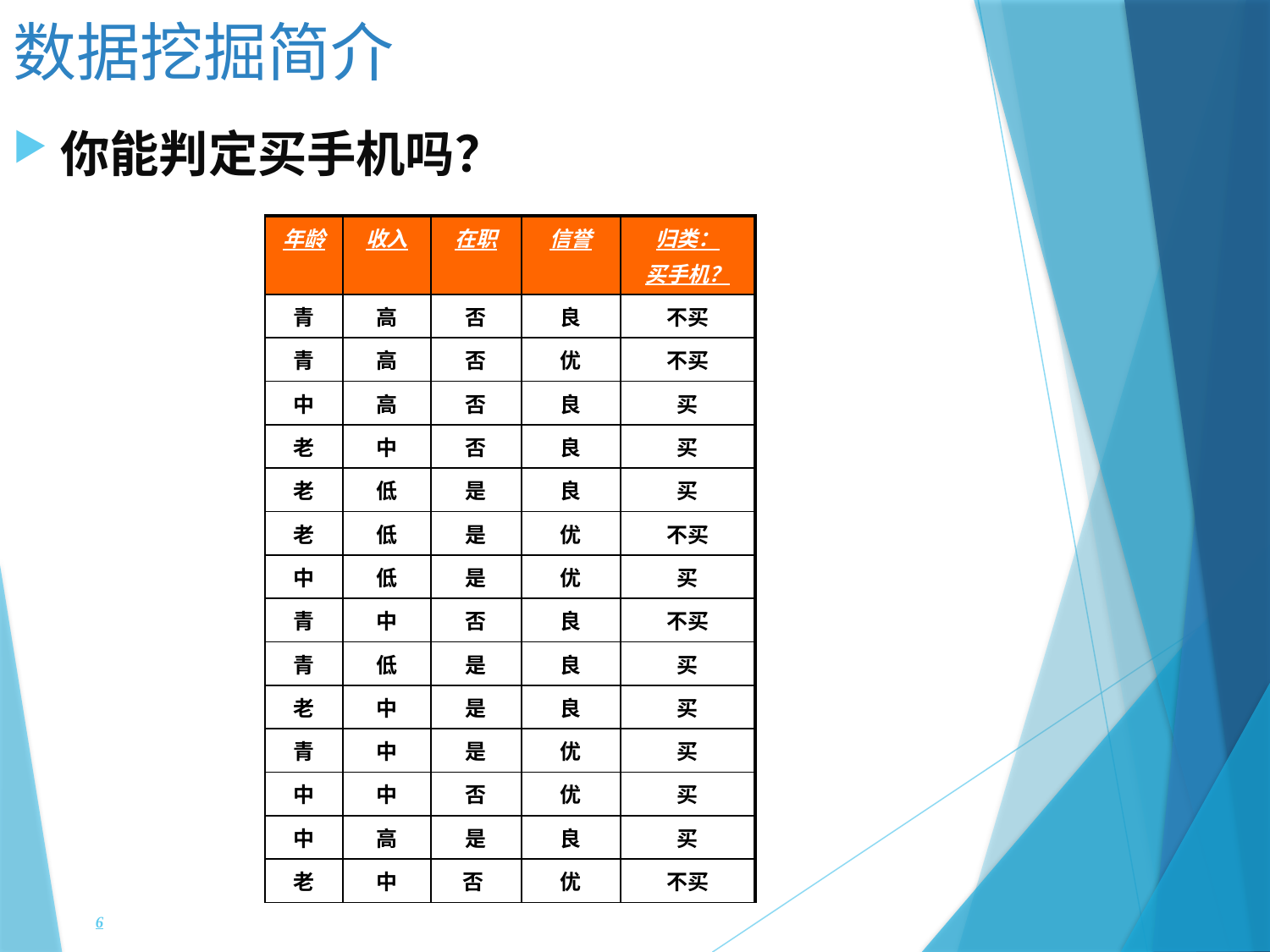

数据挖掘简介
你能判定买手机吗？
| 年龄 | 收入 | 在职 | 信誉 | 归类： 买手机？ |
| --- | --- | --- | --- | --- |
| 青 | 高 | 否 | 良 | 不买 |
| 青 | 高 | 否 | 优 | 不买 |
| 中 | 高 | 否 | 良 | 买 |
| 老 | 中 | 否 | 良 | 买 |
| 老 | 低 | 是 | 良 | 买 |
| 老 | 低 | 是 | 优 | 不买 |
| 中 | 低 | 是 | 优 | 买 |
| 青 | 中 | 否 | 良 | 不买 |
| 青 | 低 | 是 | 良 | 买 |
| 老 | 中 | 是 | 良 | 买 |
| 青 | 中 | 是 | 优 | 买 |
| 中 | 中 | 否 | 优 | 买 |
| 中 | 高 | 是 | 良 | 买 |
| 老 | 中 | 否 | 优 | 不买 |
6